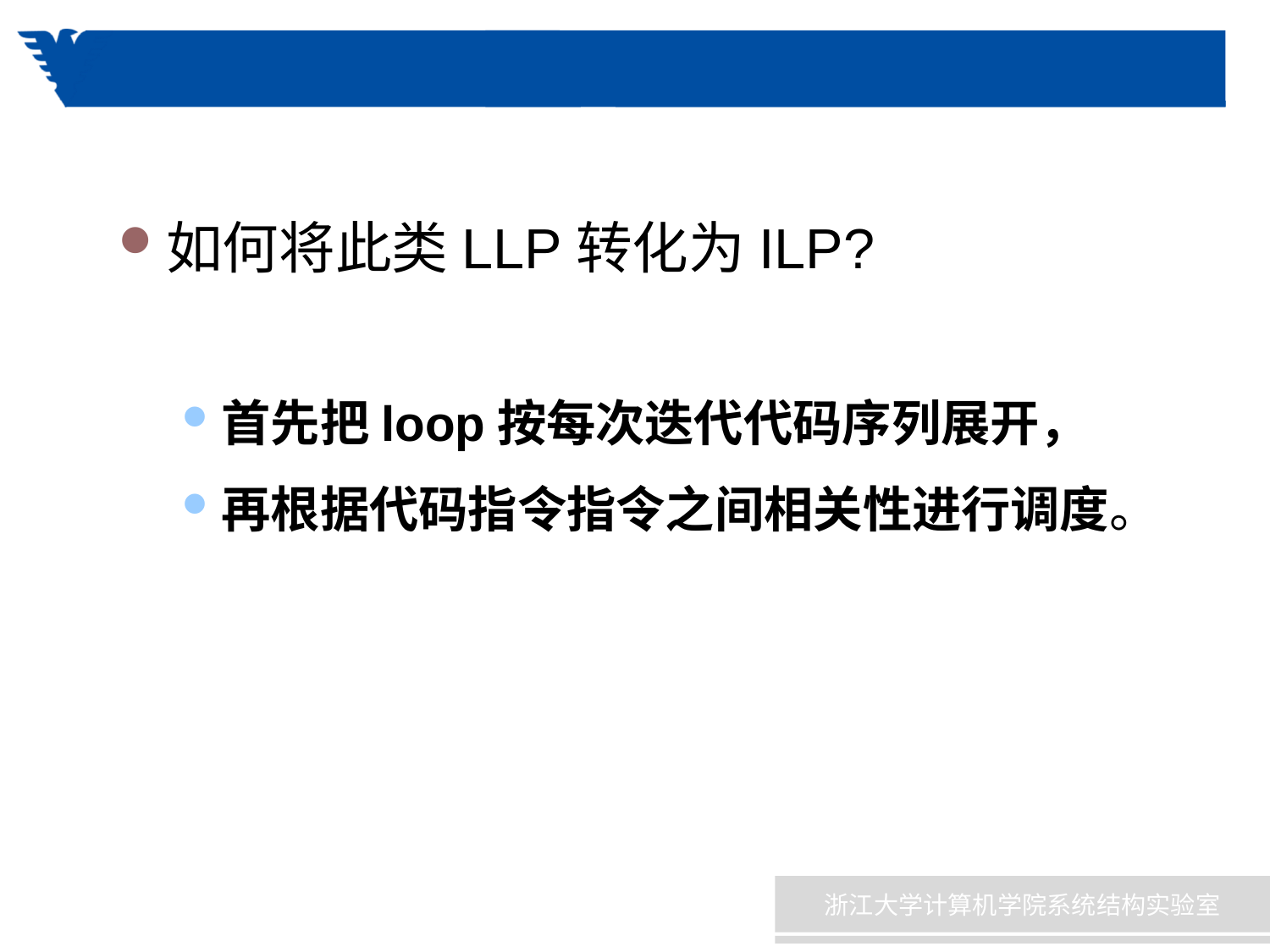

如何将此类LLP转化为ILP?

首先把loop按每次迭代代码序列展开，
再根据代码指令指令之间相关性进行调度。